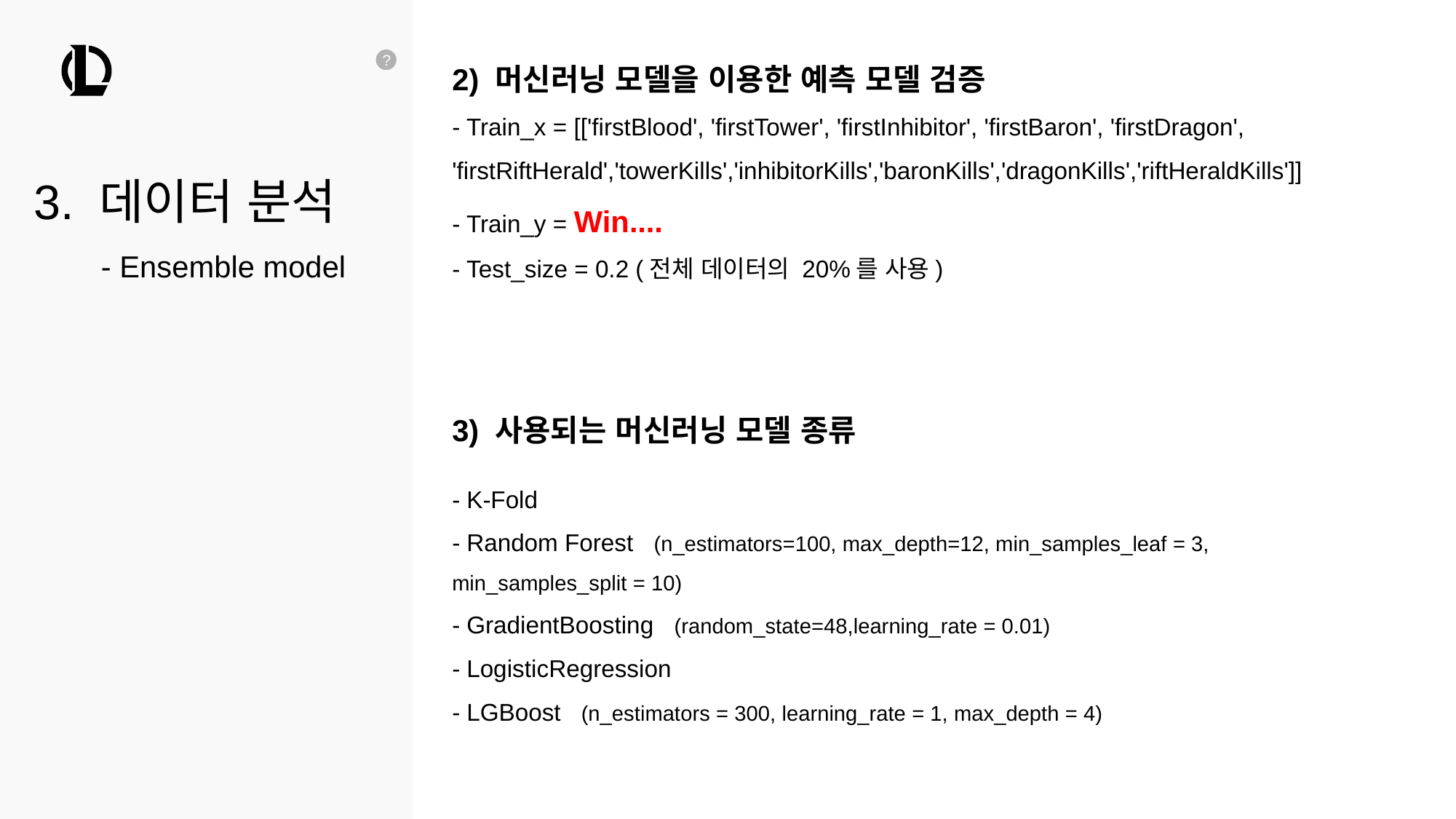

2) 머신러닝 모델을 이용한 예측 모델 검증
- Train_x = [['firstBlood', 'firstTower', 'firstInhibitor', 'firstBaron', 'firstDragon', 'firstRiftHerald','towerKills','inhibitorKills','baronKills','dragonKills','riftHeraldKills']]
- Train_y = Win....
- Test_size = 0.2 (전체 데이터의 20%를 사용)

?
3. 데이터 분석
     - Ensemble model
3) 사용되는 머신러닝 모델 종류

- K-Fold
- Random Forest   (n_estimators=100, max_depth=12, min_samples_leaf = 3, min_samples_split = 10)
- GradientBoosting   (random_state=48,learning_rate = 0.01)
- LogisticRegression
- LGBoost   (n_estimators = 300, learning_rate = 1, max_depth = 4)